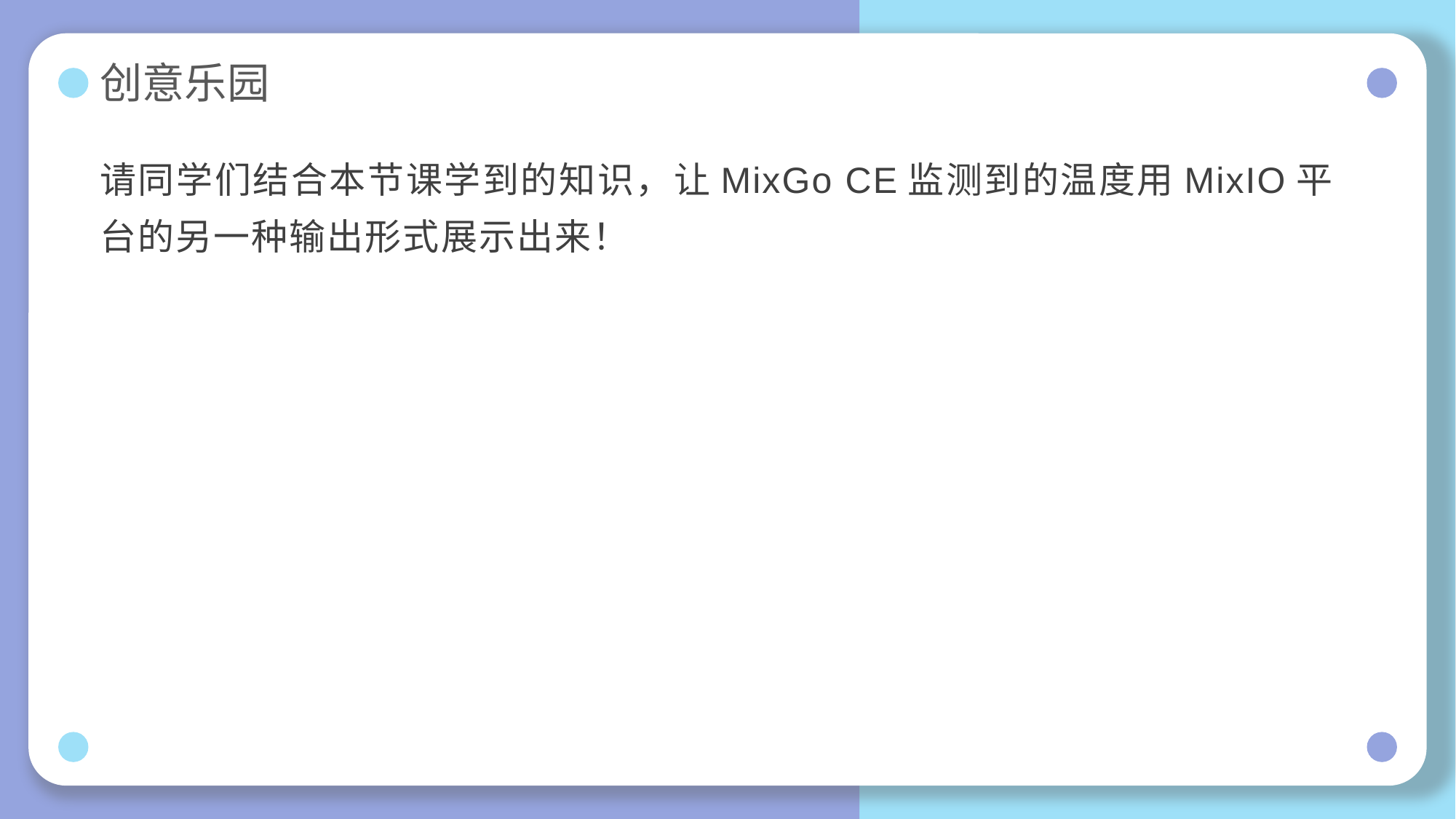

# 创意乐园
请同学们结合本节课学到的知识，让MixGo CE监测到的温度用MixIO平台的另一种输出形式展示出来！